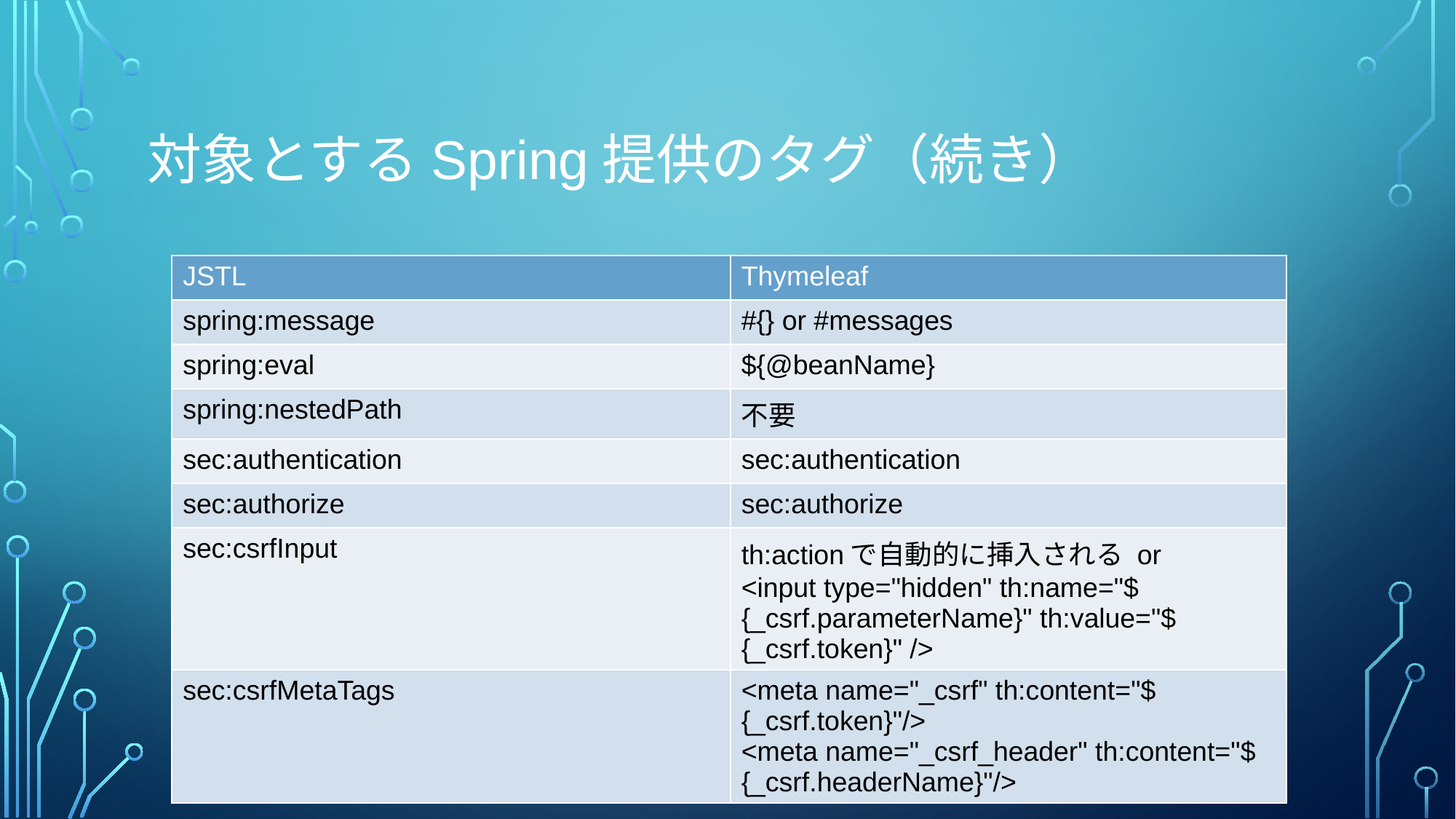

# 対象とするSpring提供のタグ（続き）
| JSTL | Thymeleaf |
| --- | --- |
| spring:message | #{} or #messages |
| spring:eval | ${@beanName} |
| spring:nestedPath | 不要 |
| sec:authentication | sec:authentication |
| sec:authorize | sec:authorize |
| sec:csrfInput | th:actionで自動的に挿入される or <input type="hidden" th:name="${\_csrf.parameterName}" th:value="${\_csrf.token}" /> |
| sec:csrfMetaTags | <meta name="\_csrf" th:content="${\_csrf.token}"/> <meta name="\_csrf\_header" th:content="${\_csrf.headerName}"/> |